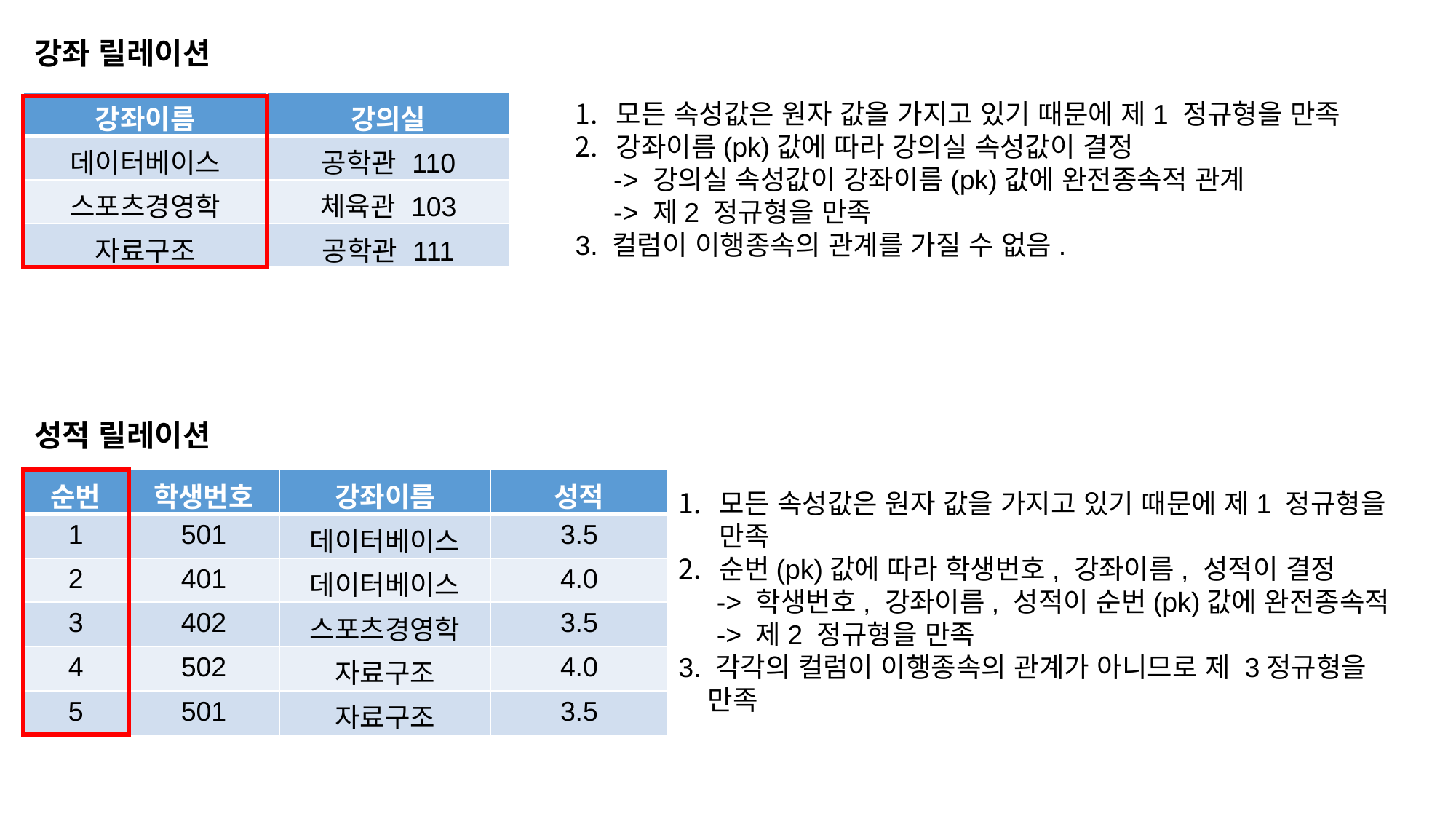

강좌 릴레이션
모든 속성값은 원자 값을 가지고 있기 때문에 제1 정규형을 만족
강좌이름(pk)값에 따라 강의실 속성값이 결정
     -> 강의실 속성값이 강좌이름(pk)값에 완전종속적 관계
     -> 제2 정규형을 만족
3. 컬럼이 이행종속의 관계를 가질 수 없음.
| 강좌이름 | 강의실 |
| --- | --- |
| 데이터베이스 | 공학관 110 |
| 스포츠경영학 | 체육관 103 |
| 자료구조 | 공학관 111 |

성적 릴레이션

| 순번 | 학생번호 | 강좌이름 | 성적 |
| --- | --- | --- | --- |
| 1 | 501 | 데이터베이스 | 3.5 |
| 2 | 401 | 데이터베이스 | 4.0 |
| 3 | 402 | 스포츠경영학 | 3.5 |
| 4 | 502 | 자료구조 | 4.0 |
| 5 | 501 | 자료구조 | 3.5 |
모든 속성값은 원자 값을 가지고 있기 때문에 제1 정규형을 만족
순번(pk)값에 따라 학생번호, 강좌이름, 성적이 결정
     -> 학생번호, 강좌이름, 성적이 순번(pk)값에 완전종속적
     -> 제2 정규형을 만족
3. 각각의 컬럼이 이행종속의 관계가 아니므로 제 3정규형을
   만족